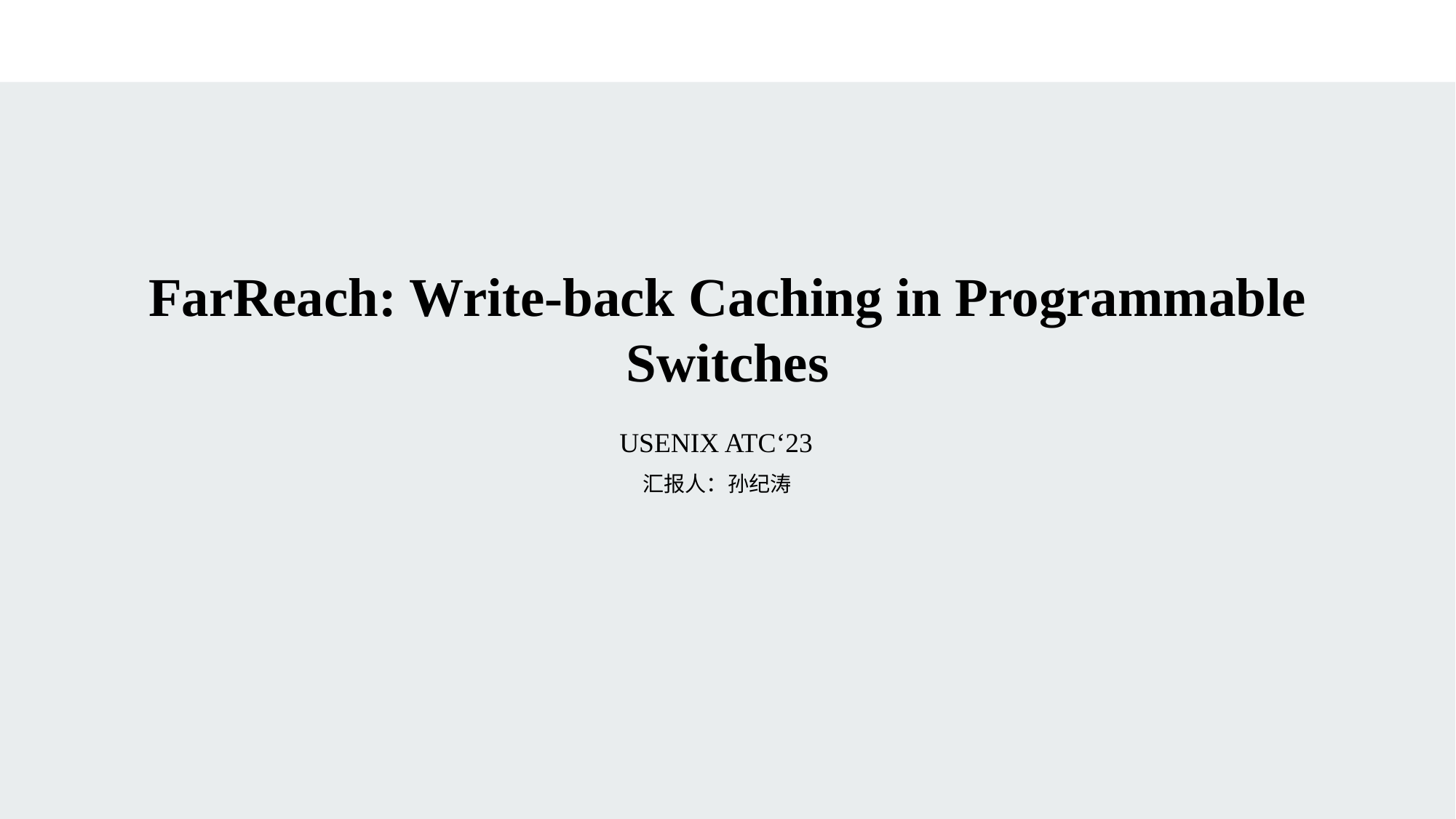

FarReach: Write-back Caching in Programmable Switches
USENIX ATC‘23
汇报人：孙纪涛